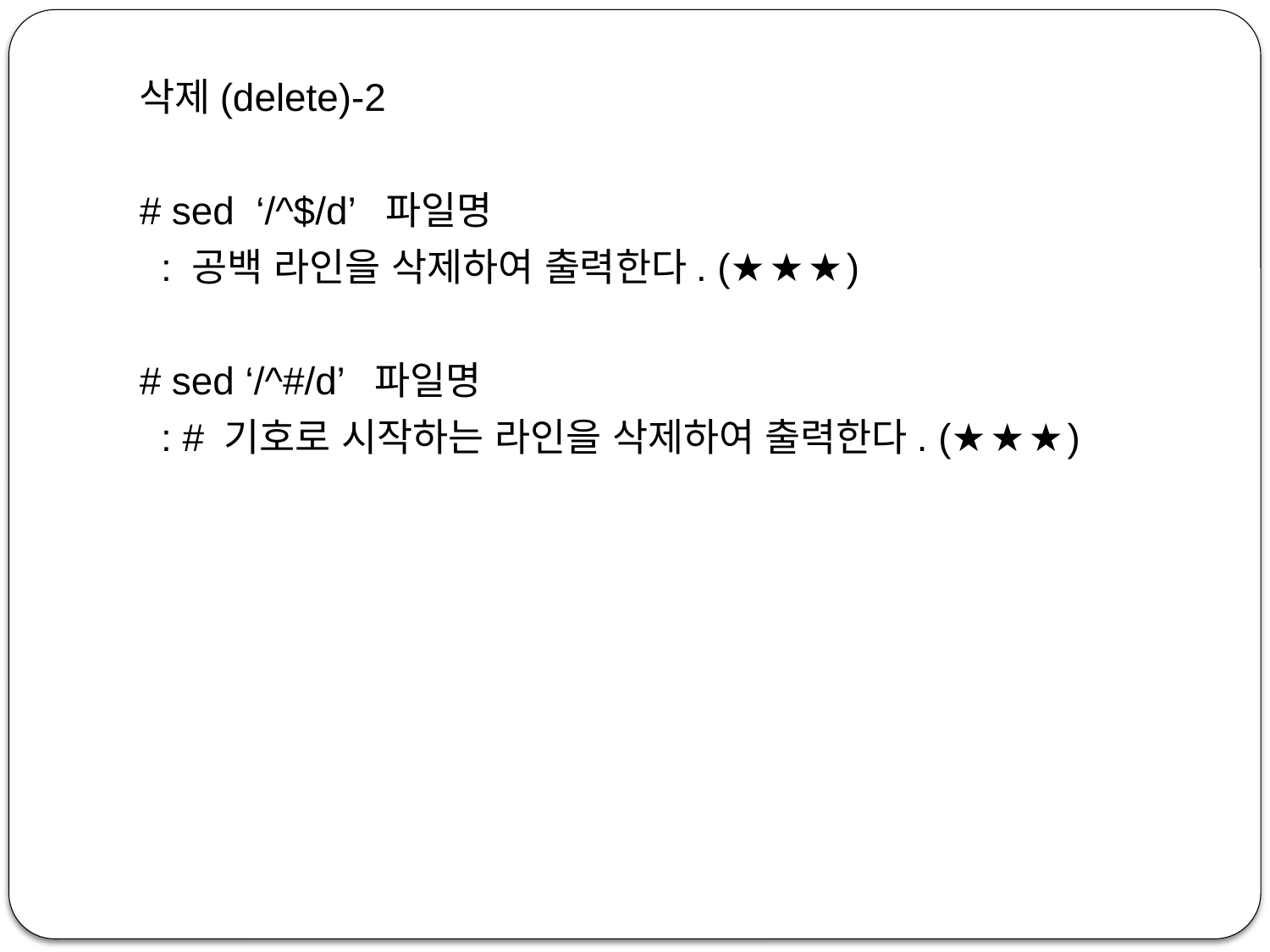

삭제(delete)-2

# sed  ‘/^$/d’  파일명
  : 공백 라인을 삭제하여 출력한다. (★★★)

# sed ‘/^#/d’  파일명
  : # 기호로 시작하는 라인을 삭제하여 출력한다. (★★★)